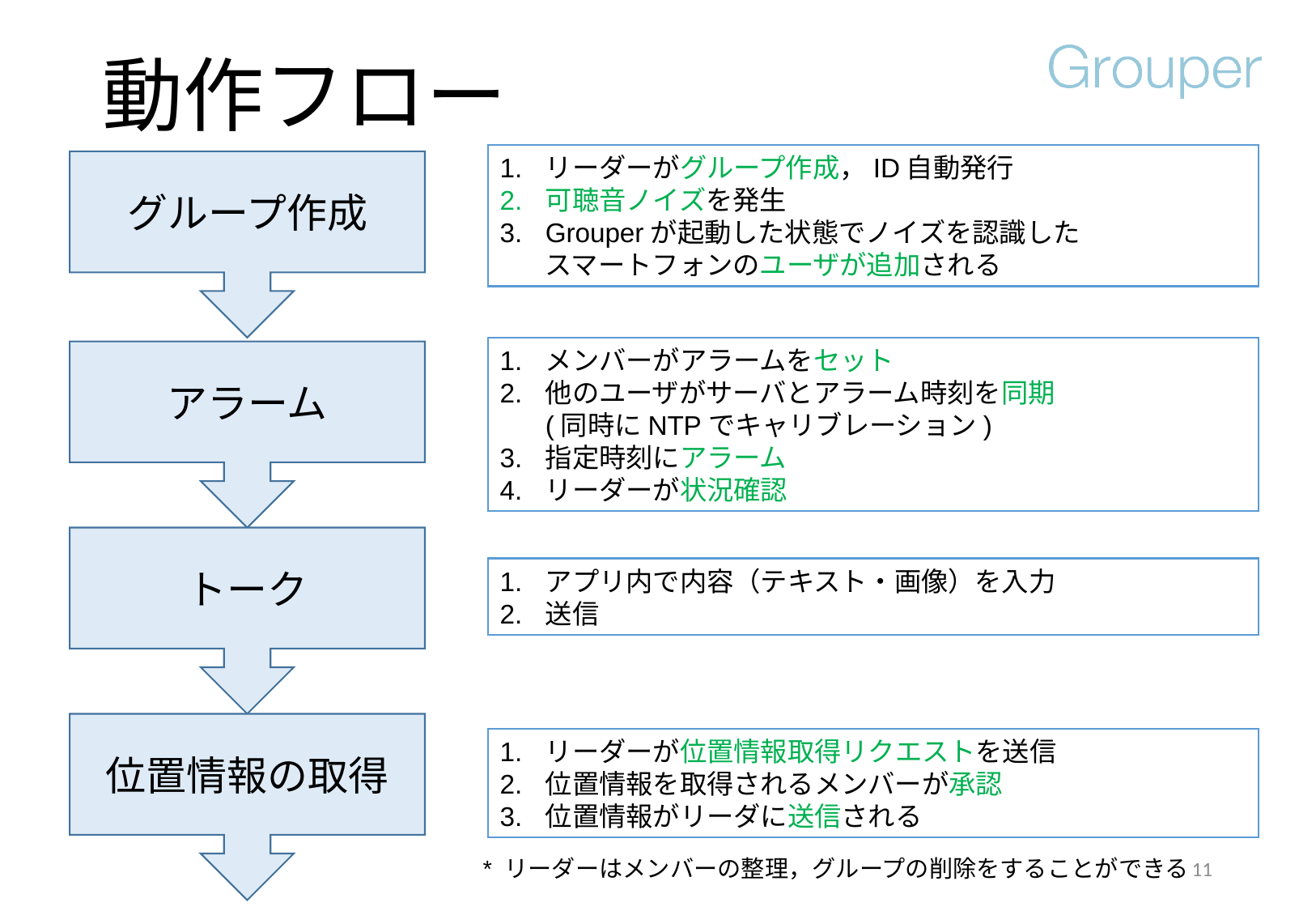

# 動作フロー
リーダーがグループ作成，ID自動発行
可聴音ノイズを発生
Grouperが起動した状態でノイズを認識した
スマートフォンのユーザが追加される
グループ作成
メンバーがアラームをセット
他のユーザがサーバとアラーム時刻を同期
(同時にNTPでキャリブレーション)
指定時刻にアラーム
リーダーが状況確認
アラーム
トーク
アプリ内で内容（テキスト・画像）を入力
送信
位置情報の取得
リーダーが位置情報取得リクエストを送信
位置情報を取得されるメンバーが承認
位置情報がリーダに送信される
11
* リーダーはメンバーの整理，グループの削除をすることができる